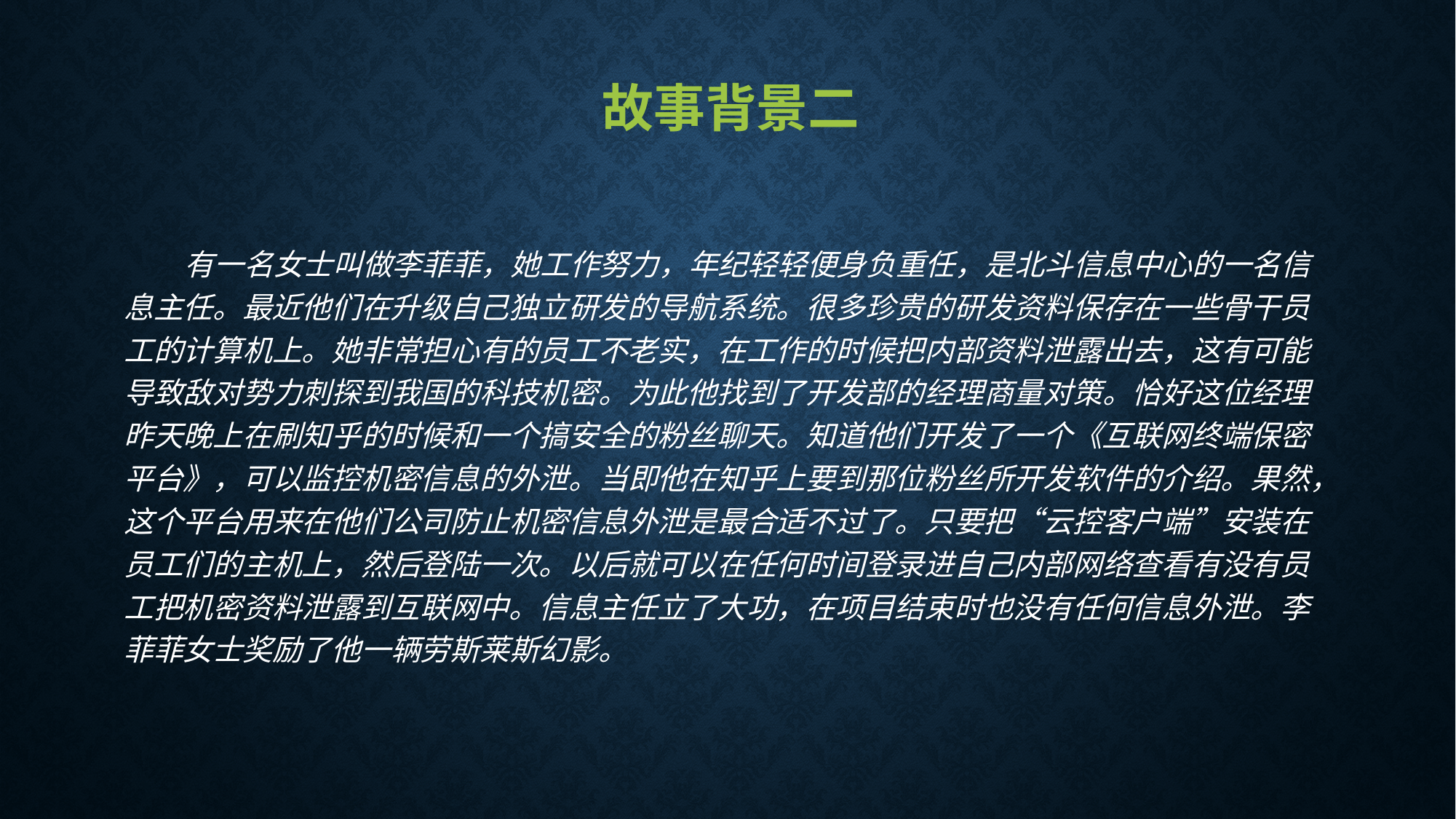

# 故事背景二
        有一名女士叫做李菲菲，她工作努力，年纪轻轻便身负重任，是北斗信息中心的一名信息主任。最近他们在升级自己独立研发的导航系统。很多珍贵的研发资料保存在一些骨干员工的计算机上。她非常担心有的员工不老实，在工作的时候把内部资料泄露出去，这有可能导致敌对势力刺探到我国的科技机密。为此他找到了开发部的经理商量对策。恰好这位经理昨天晚上在刷知乎的时候和一个搞安全的粉丝聊天。知道他们开发了一个《互联网终端保密平台》，可以监控机密信息的外泄。当即他在知乎上要到那位粉丝所开发软件的介绍。果然，这个平台用来在他们公司防止机密信息外泄是最合适不过了。只要把“云控客户端”安装在员工们的主机上，然后登陆一次。以后就可以在任何时间登录进自己内部网络查看有没有员工把机密资料泄露到互联网中。信息主任立了大功，在项目结束时也没有任何信息外泄。李菲菲女士奖励了他一辆劳斯莱斯幻影。